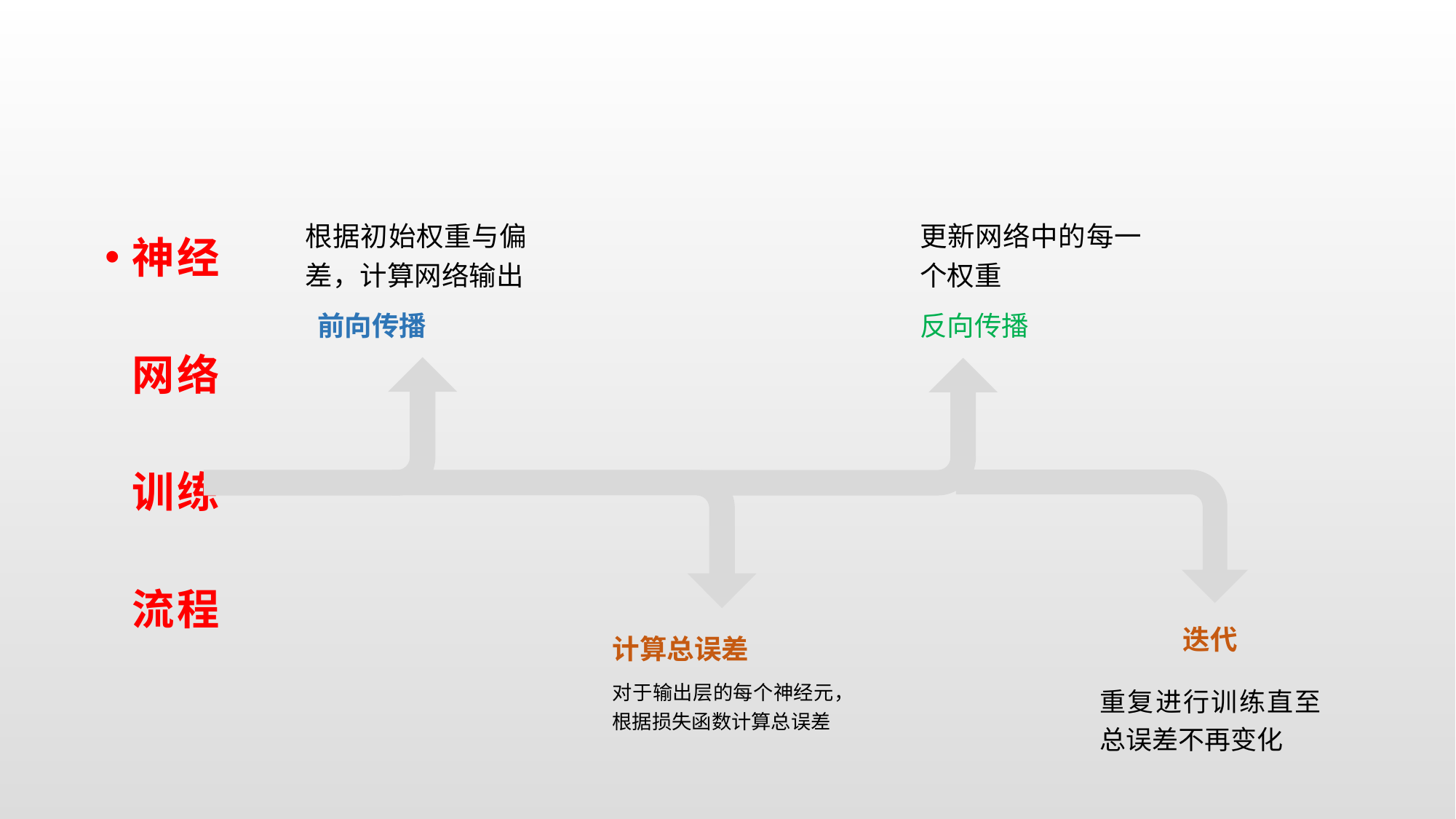

神经网络训练流程
根据初始权重与偏差，计算网络输出
更新网络中的每一个权重

反向传播

前向传播

迭代
计算总误差
对于输出层的每个神经元，根据损失函数计算总误差
重复进行训练直至总误差不再变化